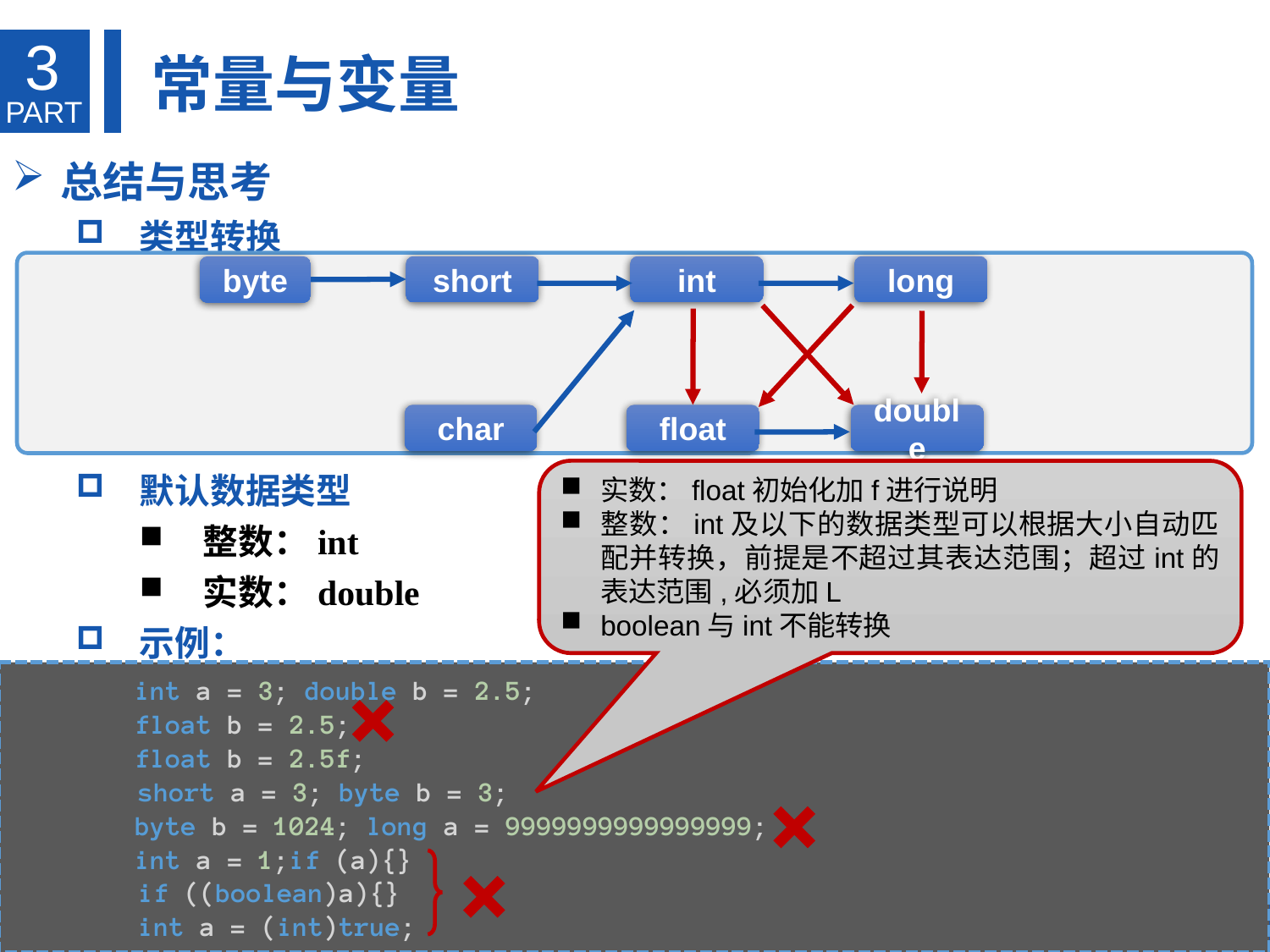

3
常量与变量
PART
总结与思考
类型转换

默认数据类型
整数：int
实数：double
示例：

long
int
short
byte
char
double
float
实数：float初始化加f进行说明
整数：int及以下的数据类型可以根据大小自动匹配并转换，前提是不超过其表达范围；超过int的表达范围,必须加L
boolean与int不能转换
        int a = 3; double b = 2.5;
        float b = 2.5;
        float b = 2.5f;
	short a = 3; byte b = 3;
        byte b = 1024; long a = 9999999999999999;
        int a = 1;if (a){}
 	if ((boolean)a){}
	int a = (int)true;